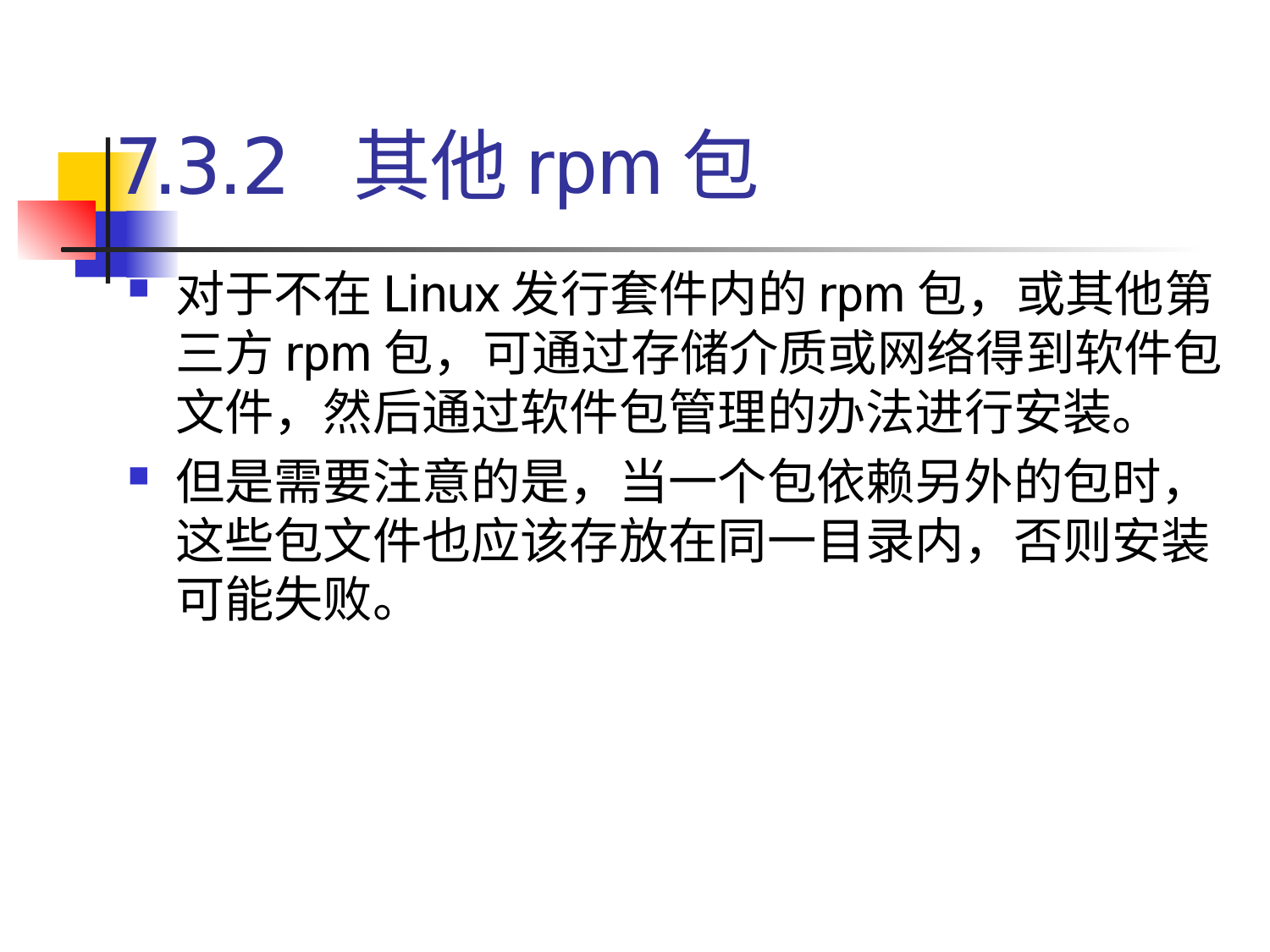

# 7.3.2  其他rpm包
对于不在Linux发行套件内的rpm包，或其他第三方rpm包，可通过存储介质或网络得到软件包文件，然后通过软件包管理的办法进行安装。
但是需要注意的是，当一个包依赖另外的包时，这些包文件也应该存放在同一目录内，否则安装可能失败。